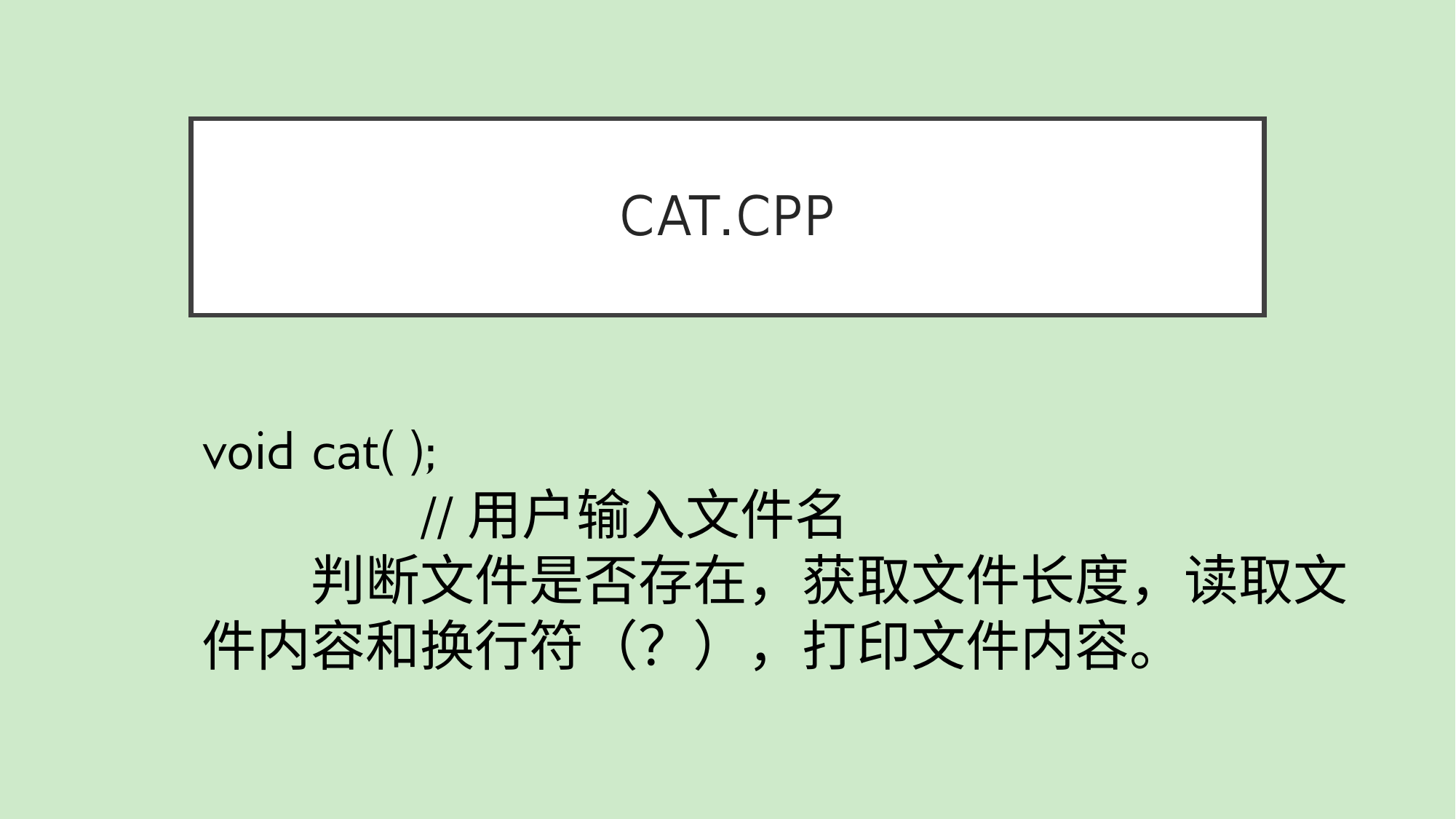

# cat.cpp
void cat( );
		//用户输入文件名
	判断文件是否存在，获取文件长度，读取文件内容和换行符（？），打印文件内容。